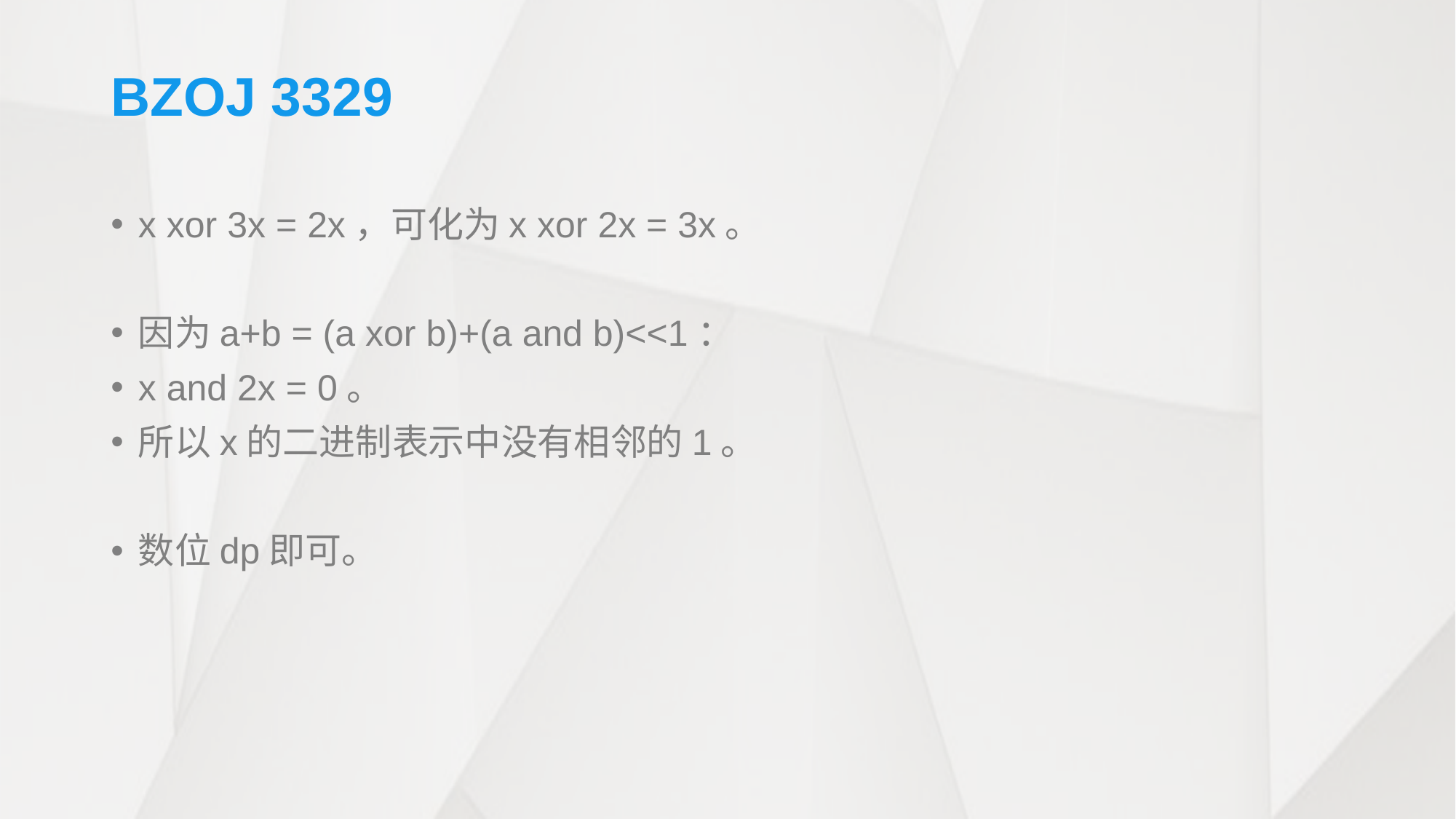

# BZOJ 3329
x xor 3x = 2x，可化为x xor 2x = 3x。

因为a+b = (a xor b)+(a and b)<<1：
x and 2x = 0。
所以x的二进制表示中没有相邻的1。

数位dp即可。